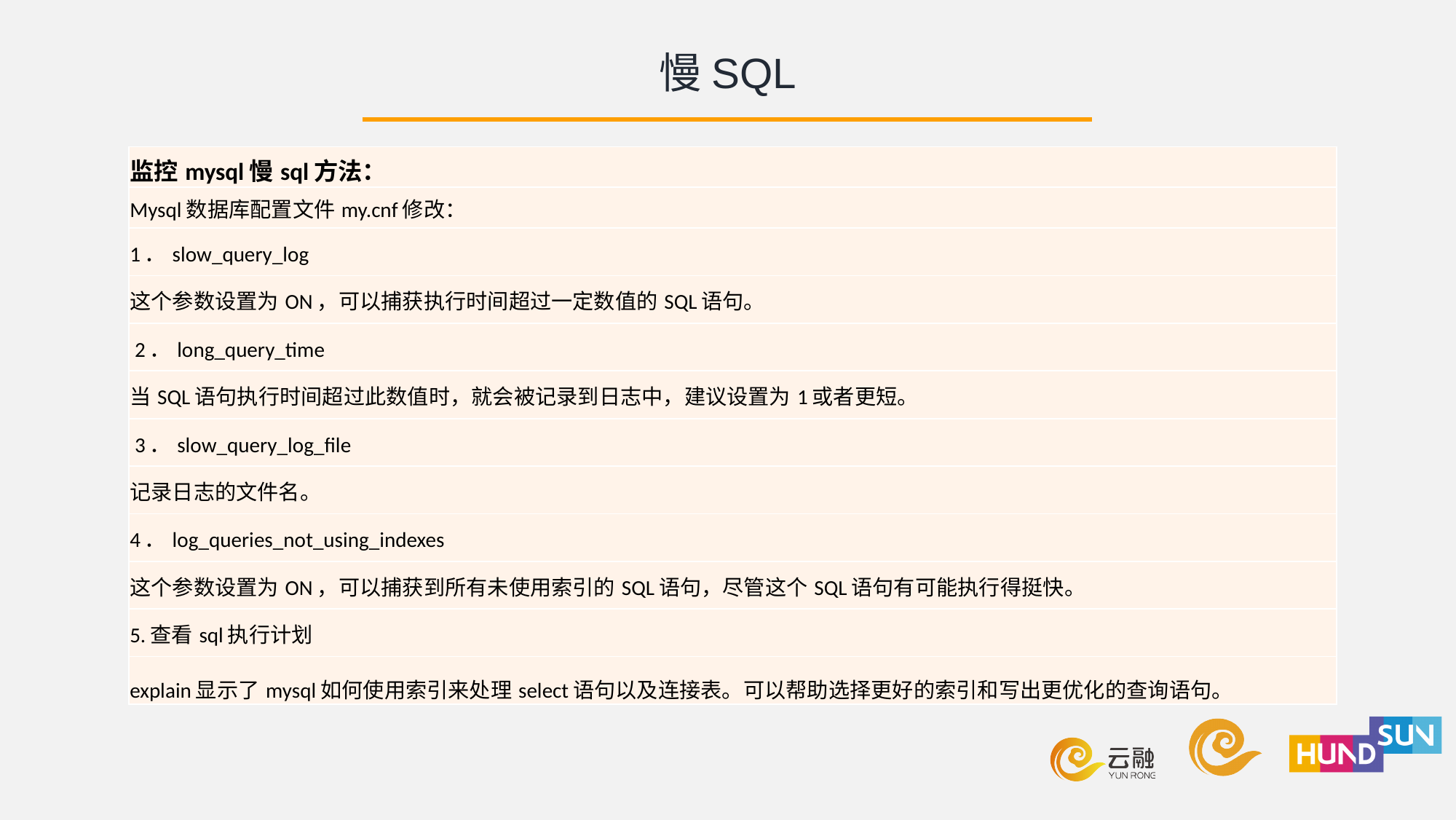

慢SQL
| 监控mysql慢sql方法： |
| --- |
| Mysql数据库配置文件my.cnf修改： |
| 1．slow\_query\_log |
| 这个参数设置为ON，可以捕获执行时间超过一定数值的SQL语句。 |
| 2．long\_query\_time |
| 当SQL语句执行时间超过此数值时，就会被记录到日志中，建议设置为1或者更短。 |
| 3．slow\_query\_log\_file |
| 记录日志的文件名。 |
| 4．log\_queries\_not\_using\_indexes |
| 这个参数设置为ON，可以捕获到所有未使用索引的SQL语句，尽管这个SQL语句有可能执行得挺快。 |
| 5.查看sql执行计划 |
| explain显示了mysql如何使用索引来处理select语句以及连接表。可以帮助选择更好的索引和写出更优化的查询语句。 |